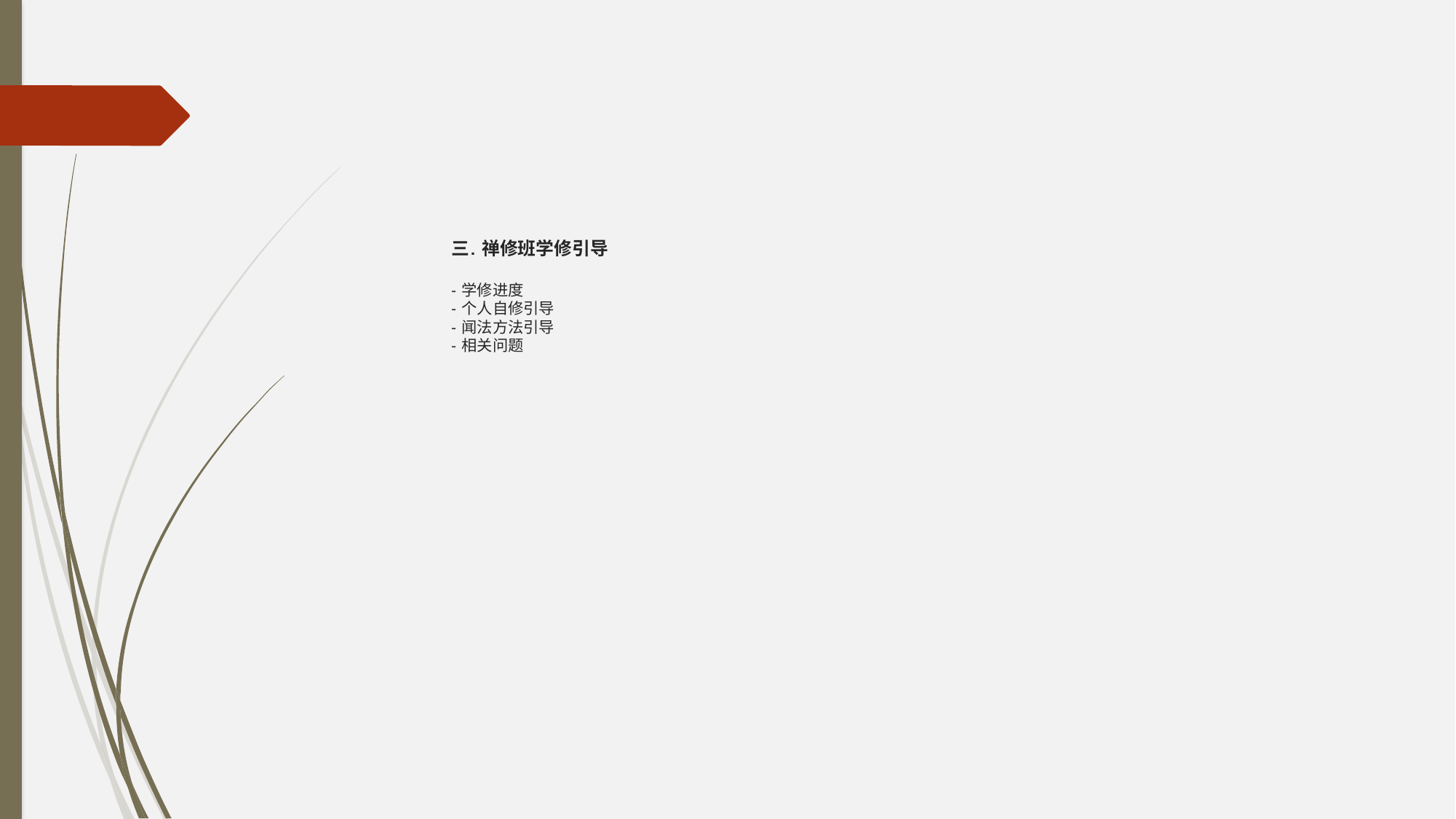

# 三. 禅修班学修引导 - 学修进度 - 个人自修引导 - 闻法方法引导 - 相关问题